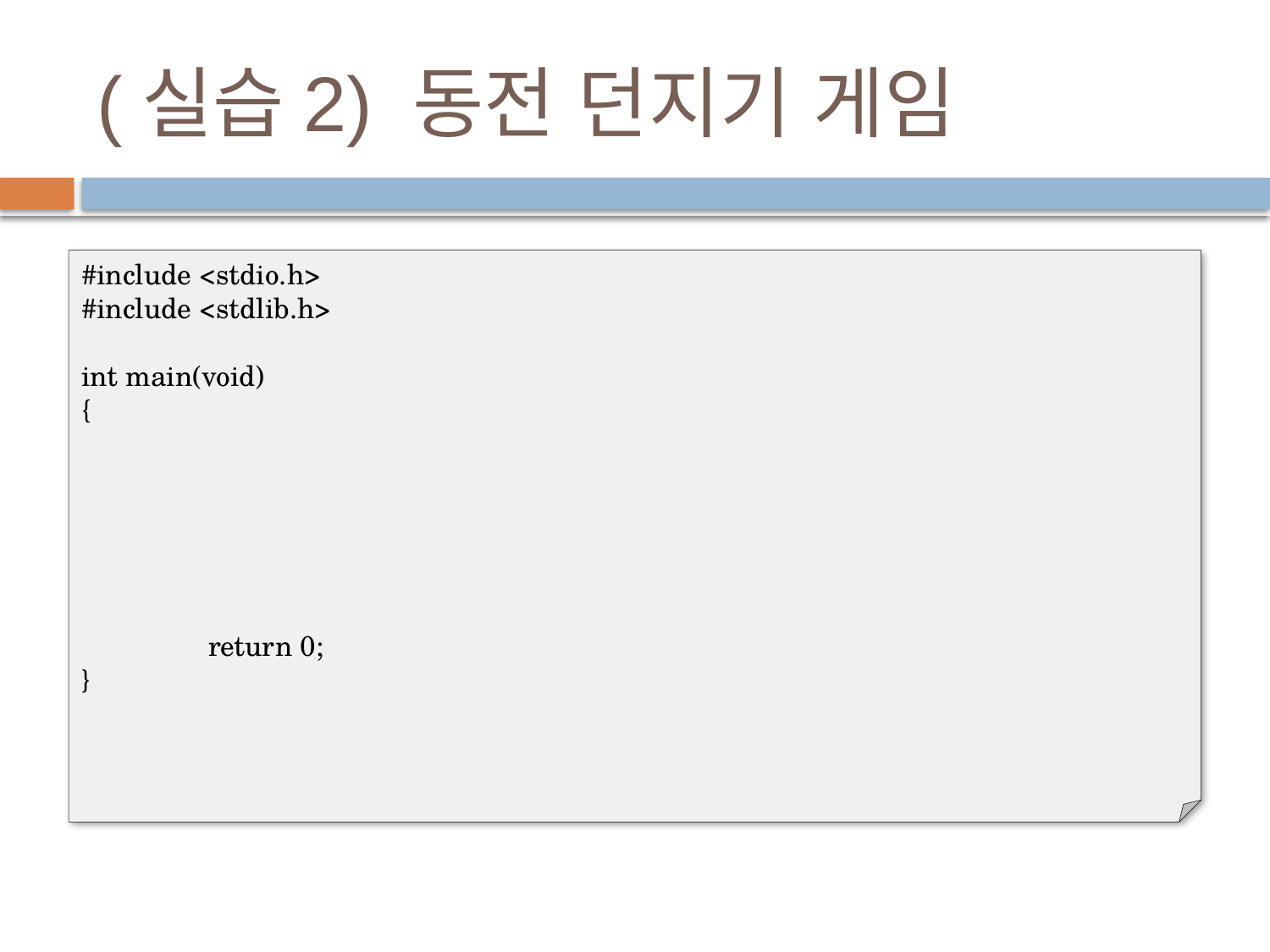

# (실습2) 동전 던지기 게임
#include <stdio.h>
#include <stdlib.h>

int main(void)
{

	return 0;
}